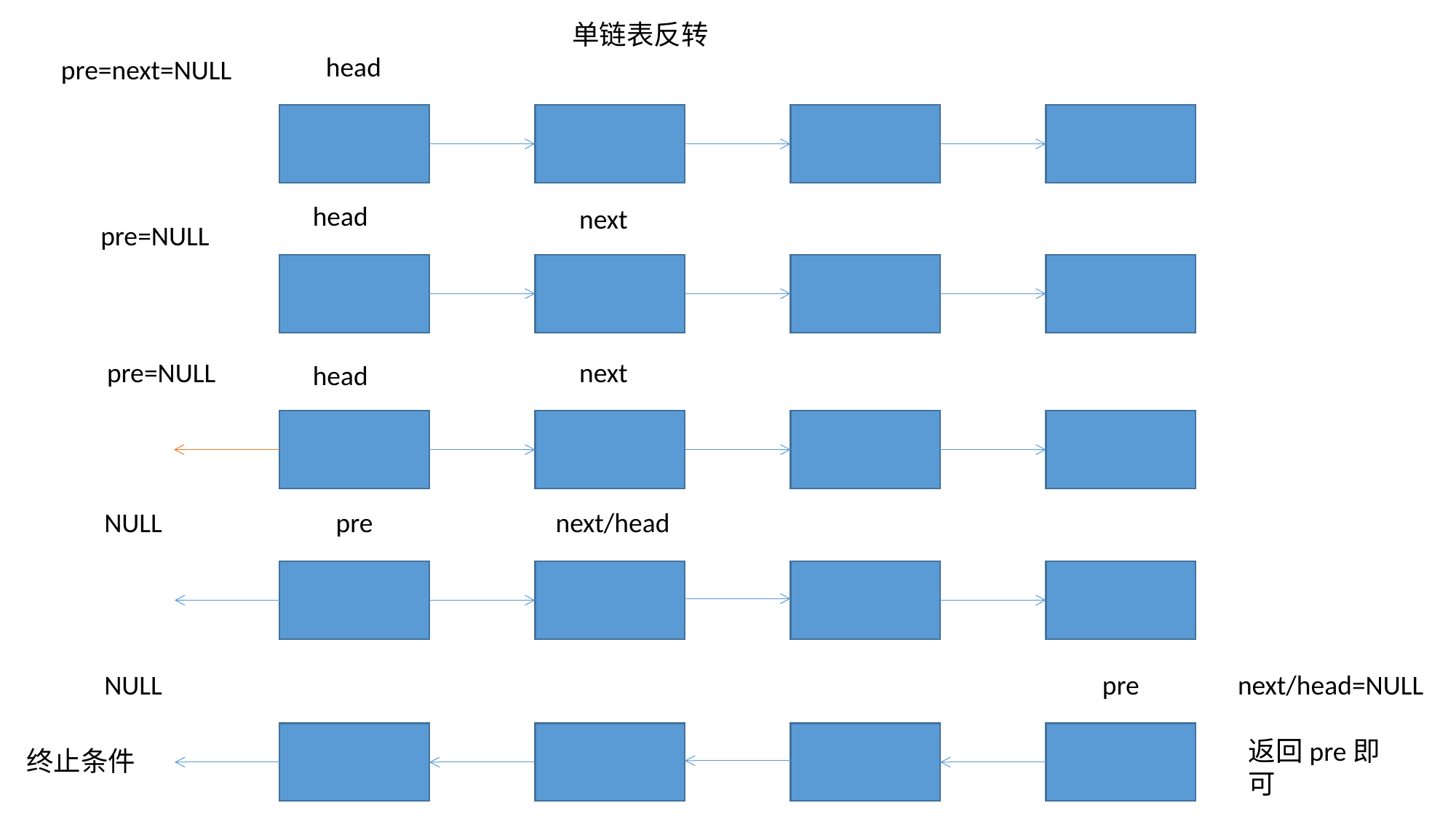

单链表反转
head
pre=next=NULL

head
next
pre=NULL

pre=NULL
next
head

NULL
next/head

pre
NULL
next/head=NULL

pre
返回pre即可
终止条件